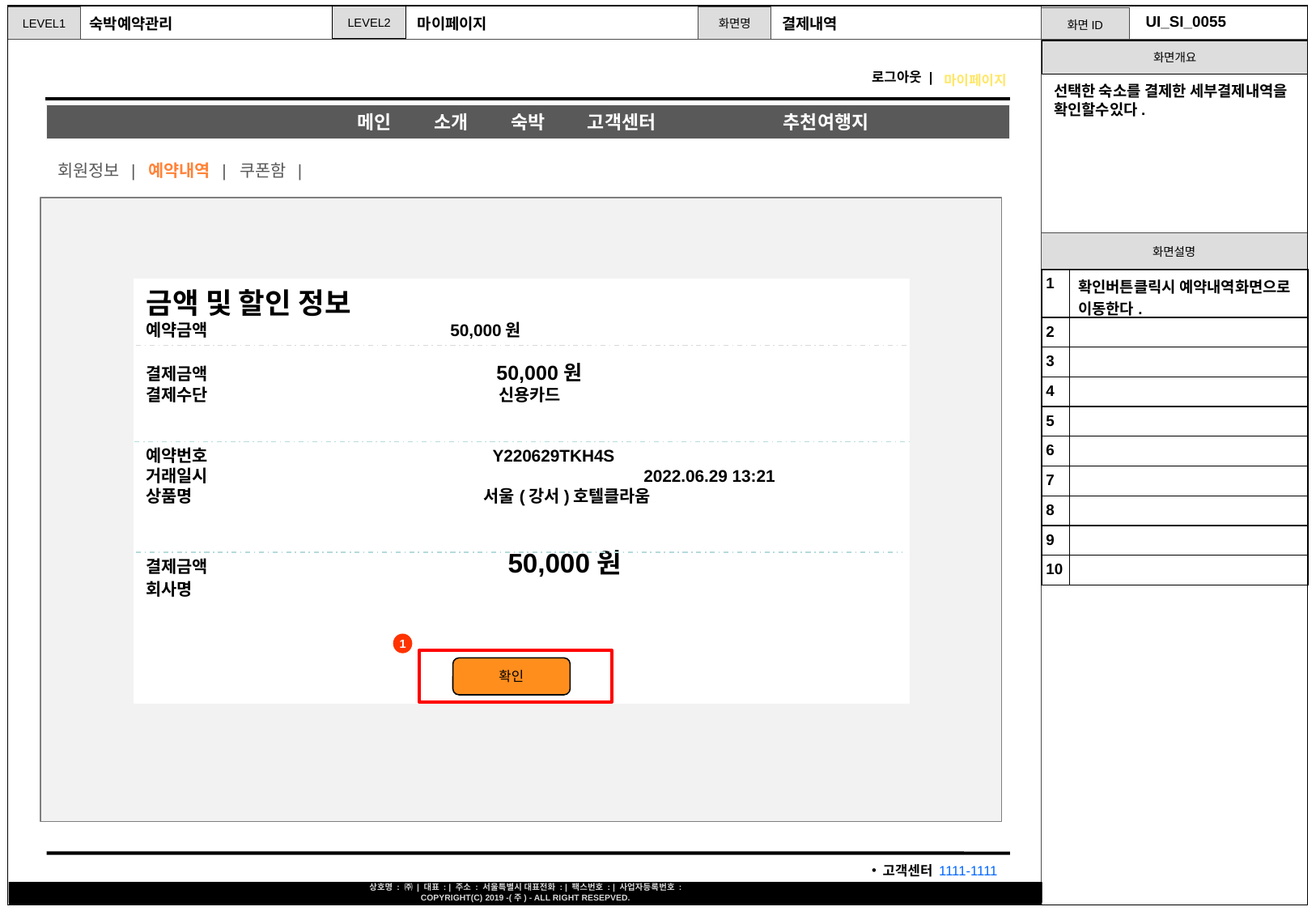

UI_SI_0055
숙박예약관리
마이페이지
결제내역
마이페이지
선택한 숙소를 결제한 세부결제내역을 확인할수있다.
 회원정보  |  예약내역  |  쿠폰함  |

| 1 | 확인버튼클릭시 예약내역화면으로 이동한다. |
| --- | --- |
| 2 |  |
| 3 |  |
| 4 |  |
| 5 |  |
| 6 |  |
| 7 |  |
| 8 |  |
| 9 |  |
| 10 |  |
금액 및 할인 정보
예약금액                                                              50,000원

결제금액                                                                          50,000원
결제수단                                                                            신용카드

예약번호                                                                         Y220629TKH4S
거래일시				  2022.06.29 13:21
상품명                                                                            서울(강서)호텔클라움

결제금액                                                                             50,000원
회사명

1

확인